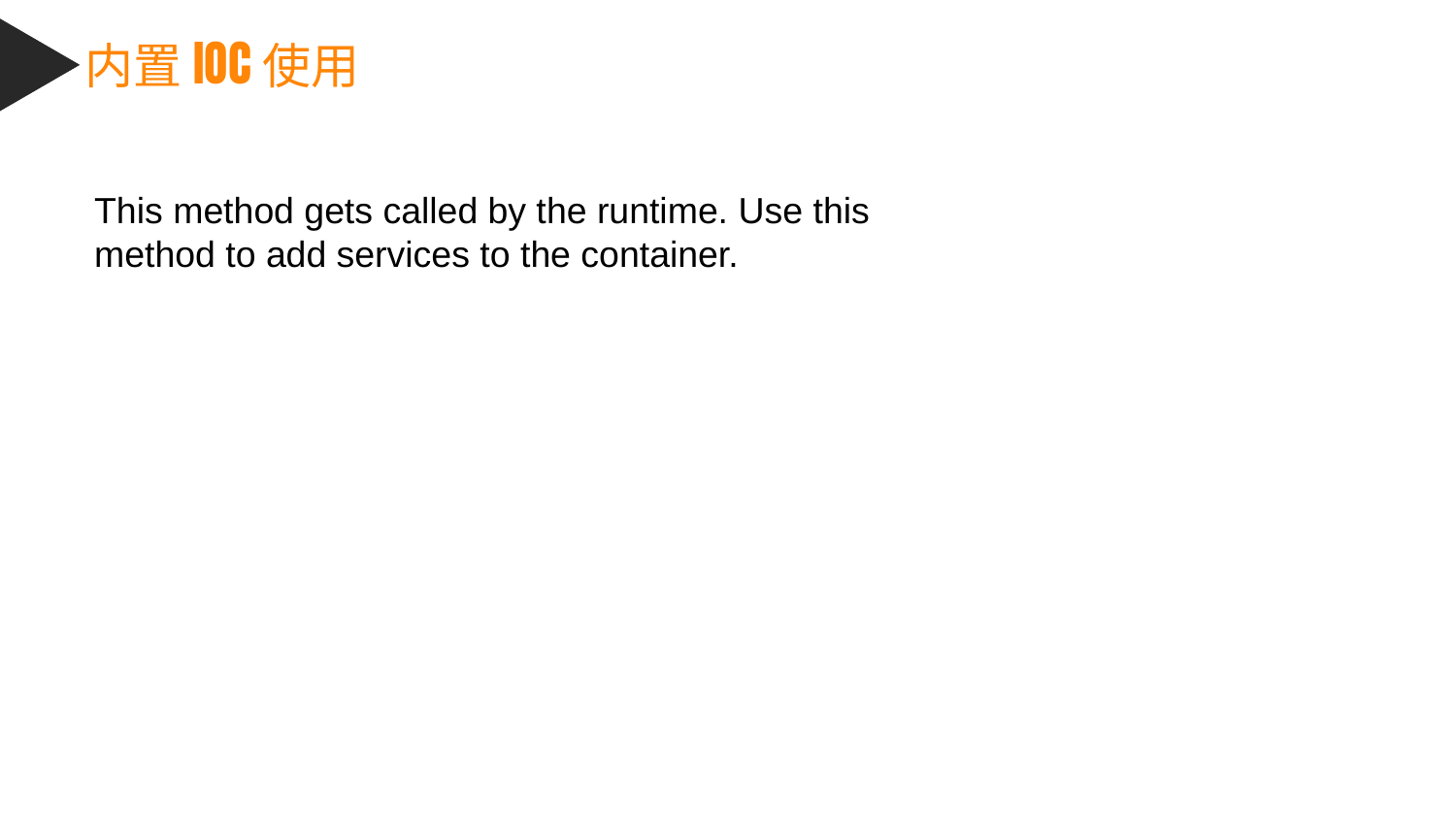

内置IOC使用
This method gets called by the runtime. Use this method to add services to the container.